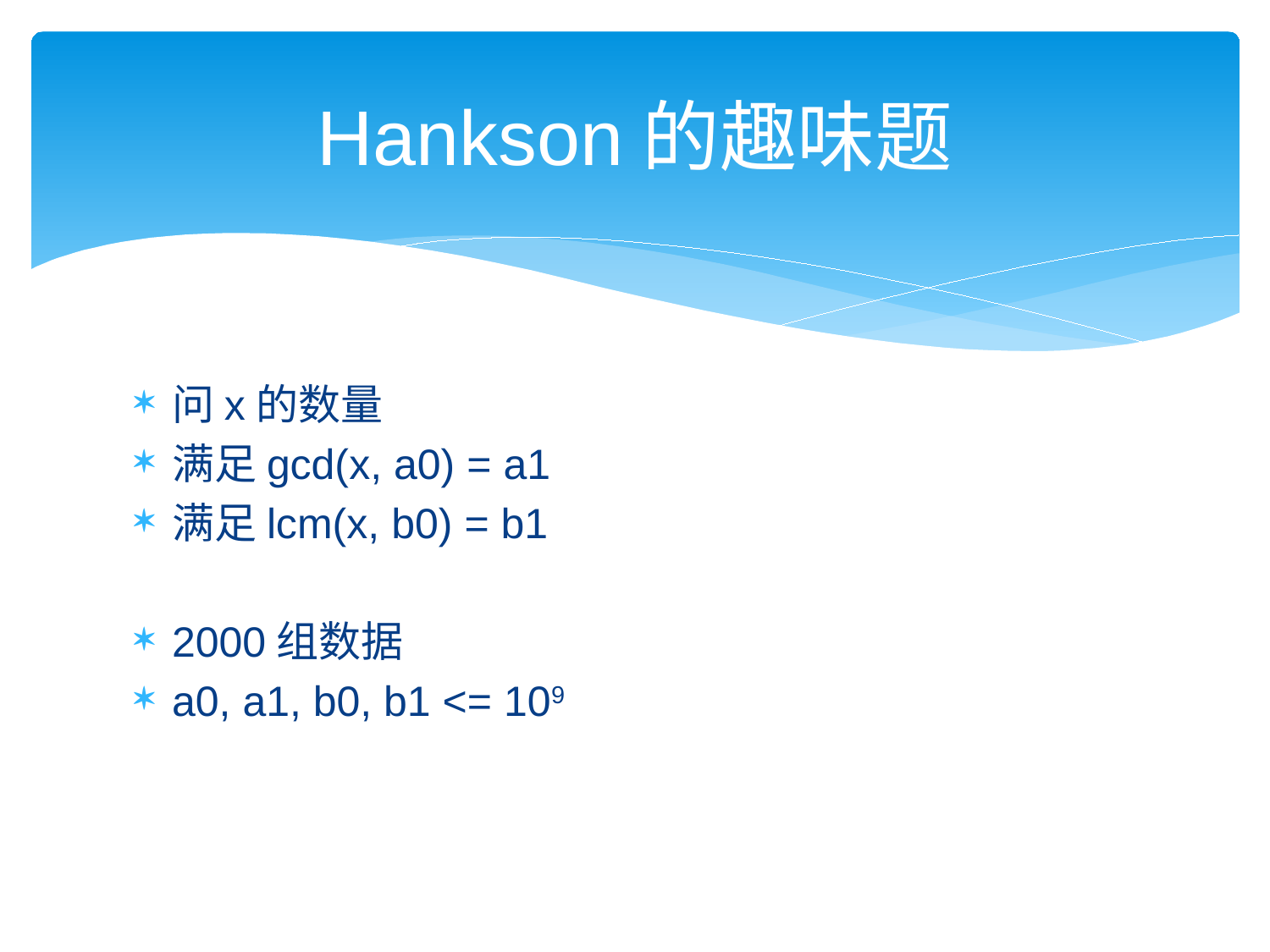

# Hankson的趣味题
问x的数量
满足gcd(x, a0) = a1
满足lcm(x, b0) = b1

2000组数据
a0, a1, b0, b1 <= 109